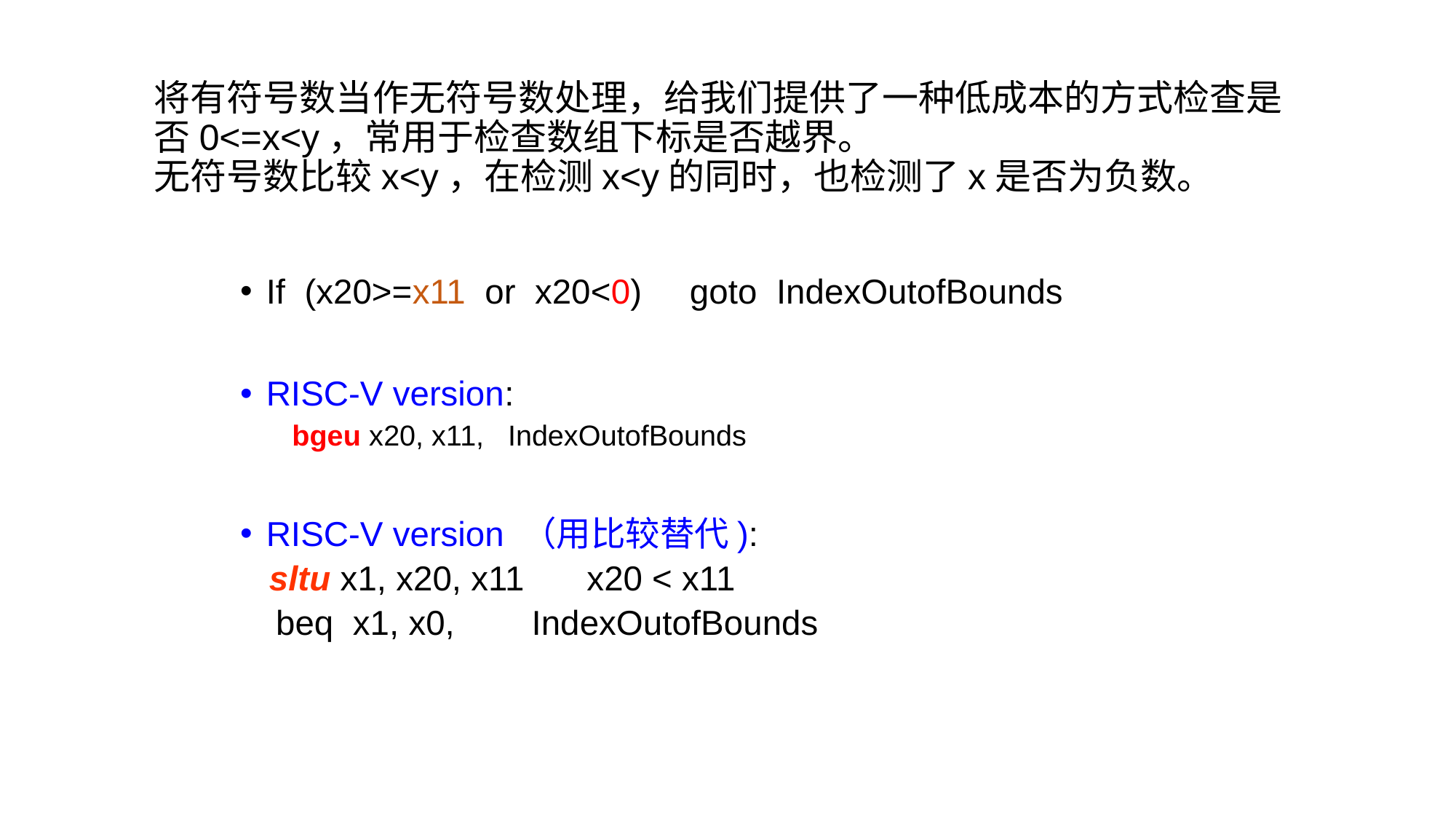

# 将有符号数当作无符号数处理，给我们提供了一种低成本的方式检查是否0<=x<y，常用于检查数组下标是否越界。 无符号数比较x<y，在检测x<y的同时，也检测了x是否为负数。
If  (x20>=x11  or  x20<0)     goto  IndexOutofBounds

RISC-V version:
bgeu x20, x11,   IndexOutofBounds

RISC-V version （用比较替代):
   sltu x1, x20, x11	 x20 < x11
	 beq  x1, x0,        IndexOutofBounds